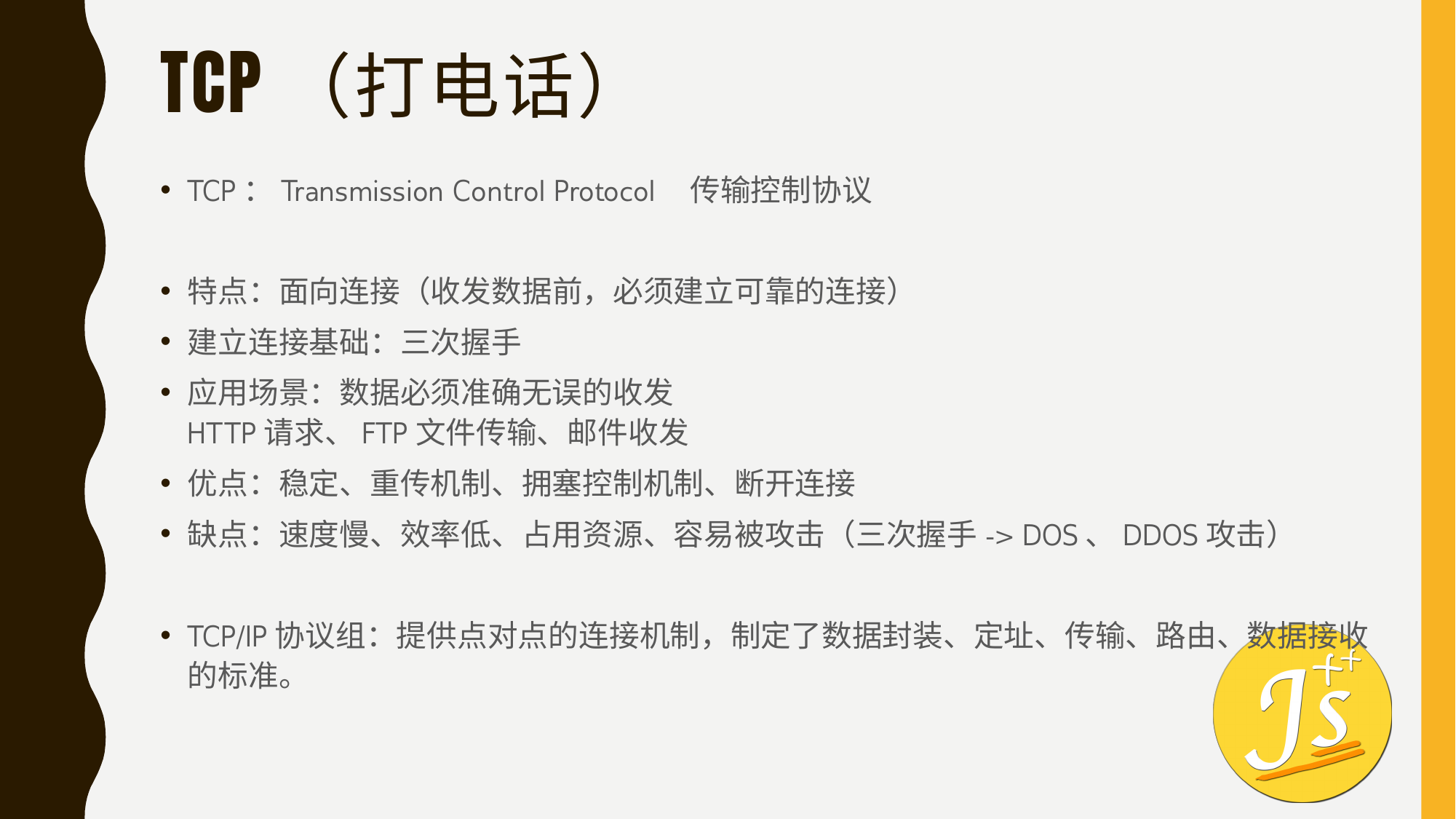

# TCP（打电话）
TCP：Transmission Control Protocol   传输控制协议

特点：面向连接（收发数据前，必须建立可靠的连接）
建立连接基础：三次握手
应用场景：数据必须准确无误的收发
HTTP请求、FTP文件传输、邮件收发
优点：稳定、重传机制、拥塞控制机制、断开连接
缺点：速度慢、效率低、占用资源、容易被攻击（三次握手-> DOS、DDOS攻击）

TCP/IP协议组：提供点对点的连接机制，制定了数据封装、定址、传输、路由、数据接收的标准。